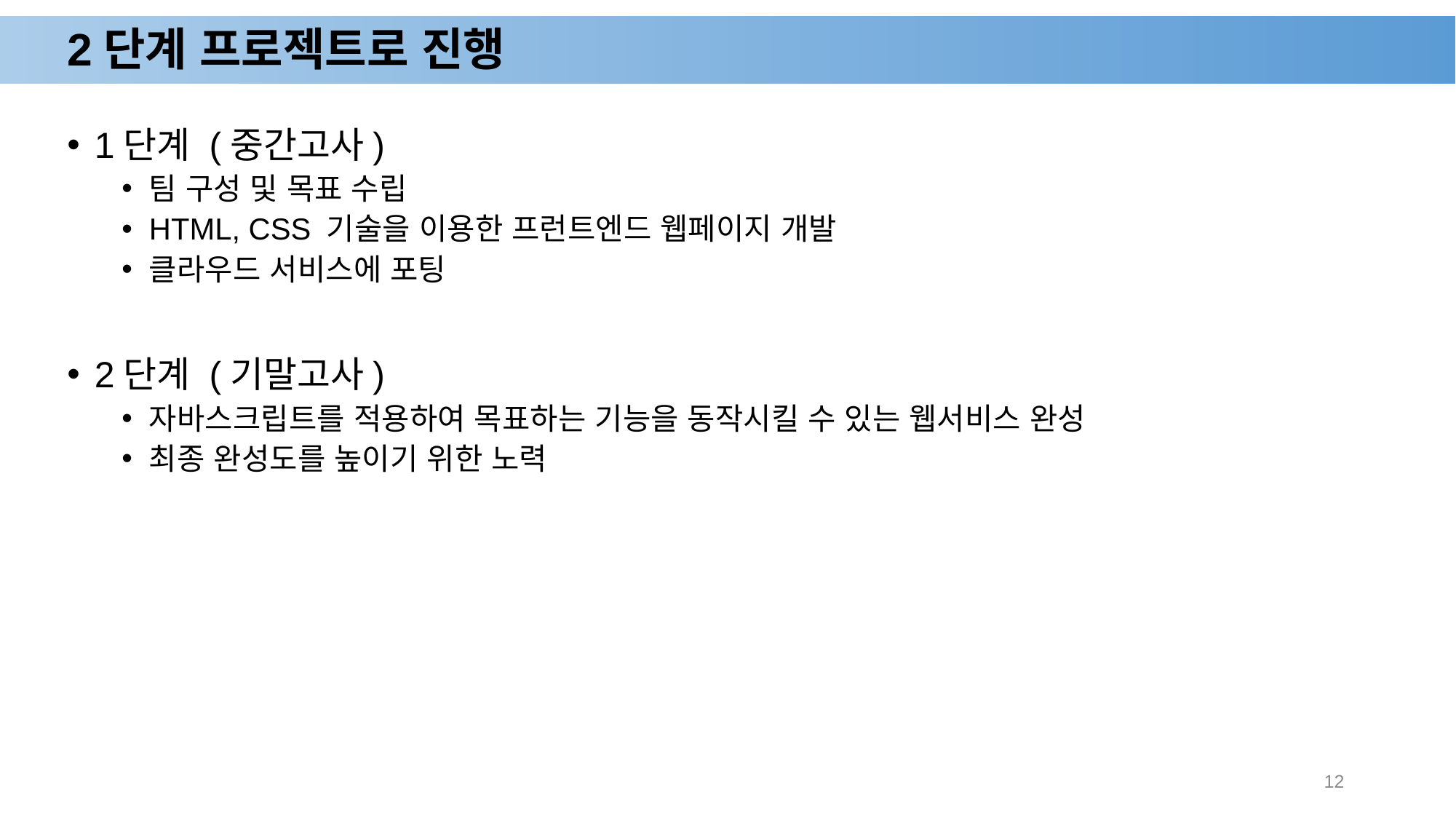

# 2단계 프로젝트로 진행
1단계 (중간고사)
팀 구성 및 목표 수립
HTML, CSS 기술을 이용한 프런트엔드 웹페이지 개발
클라우드 서비스에 포팅

2단계 (기말고사)
자바스크립트를 적용하여 목표하는 기능을 동작시킬 수 있는 웹서비스 완성
최종 완성도를 높이기 위한 노력

12